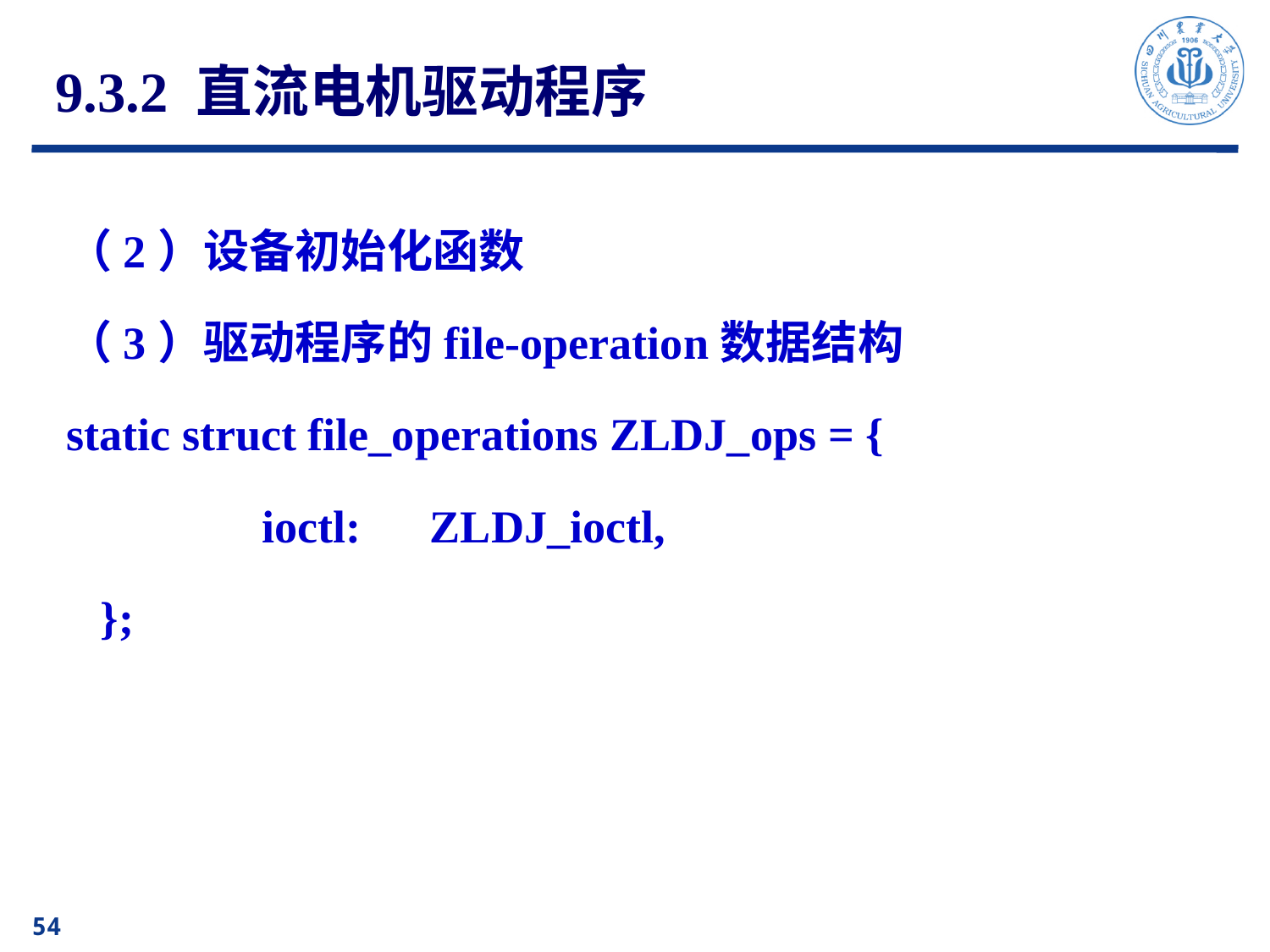

# 9.3.2 直流电机驱动程序
（2）设备初始化函数
（3）驱动程序的file-operation数据结构
static struct file_operations ZLDJ_ops = {
	      ioctl:      ZLDJ_ioctl,
   };